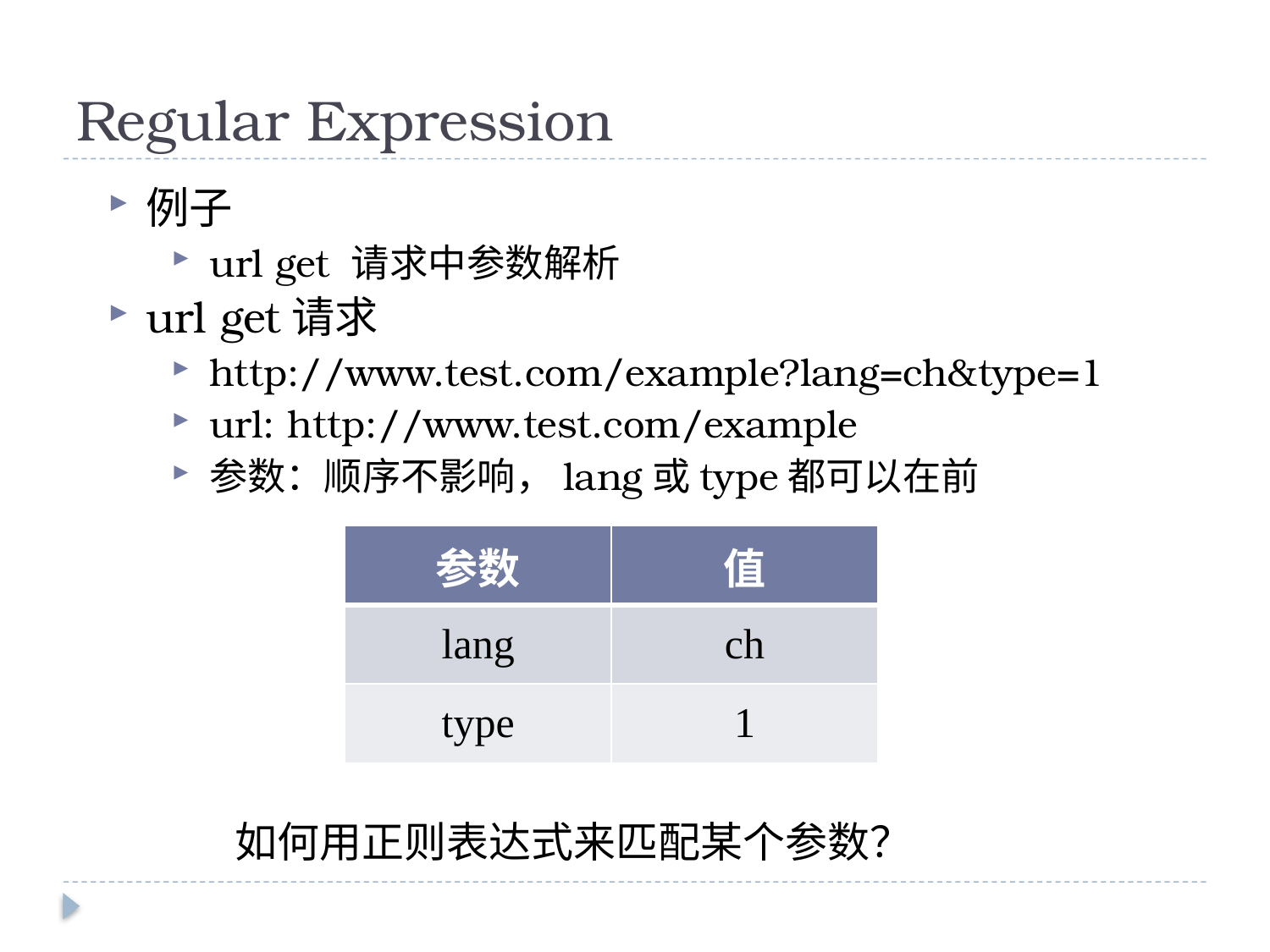

# Regular Expression
例子
url get 请求中参数解析
url get请求
http://www.test.com/example?lang=ch&type=1
url: http://www.test.com/example
参数：顺序不影响，lang或type都可以在前

| 参数 | 值 |
| --- | --- |
| lang | ch |
| type | 1 |
如何用正则表达式来匹配某个参数？